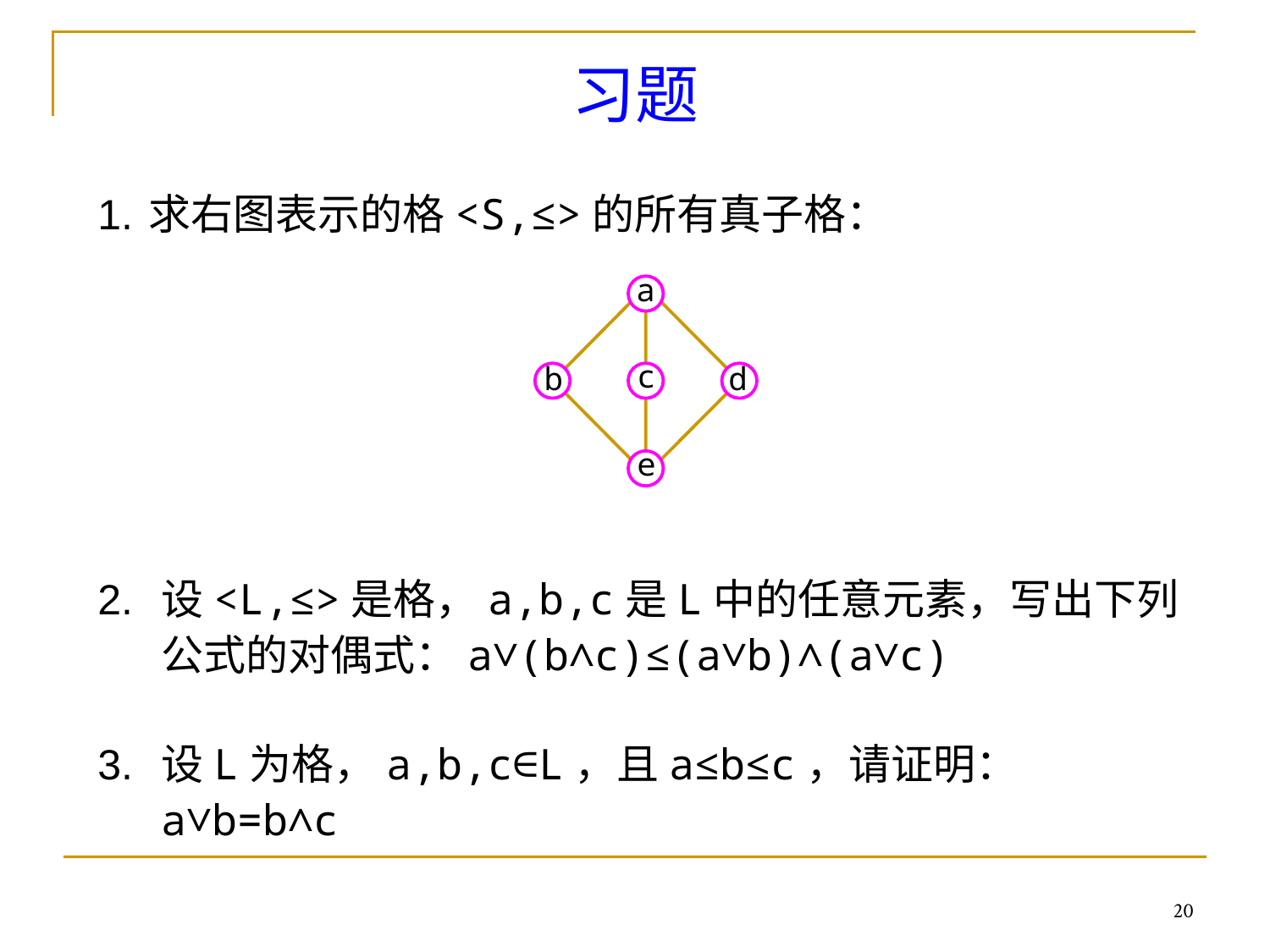

# 习题
求右图表示的格<S,≤>的所有真子格：

设<L,≤>是格，a,b,c是L中的任意元素，写出下列公式的对偶式：a∨(b∧c)≤(a∨b)∧(a∨c)
设L为格，a,b,c∈L，且a≤b≤c，请证明：a∨b=b∧c

a

b
c
d

e
20